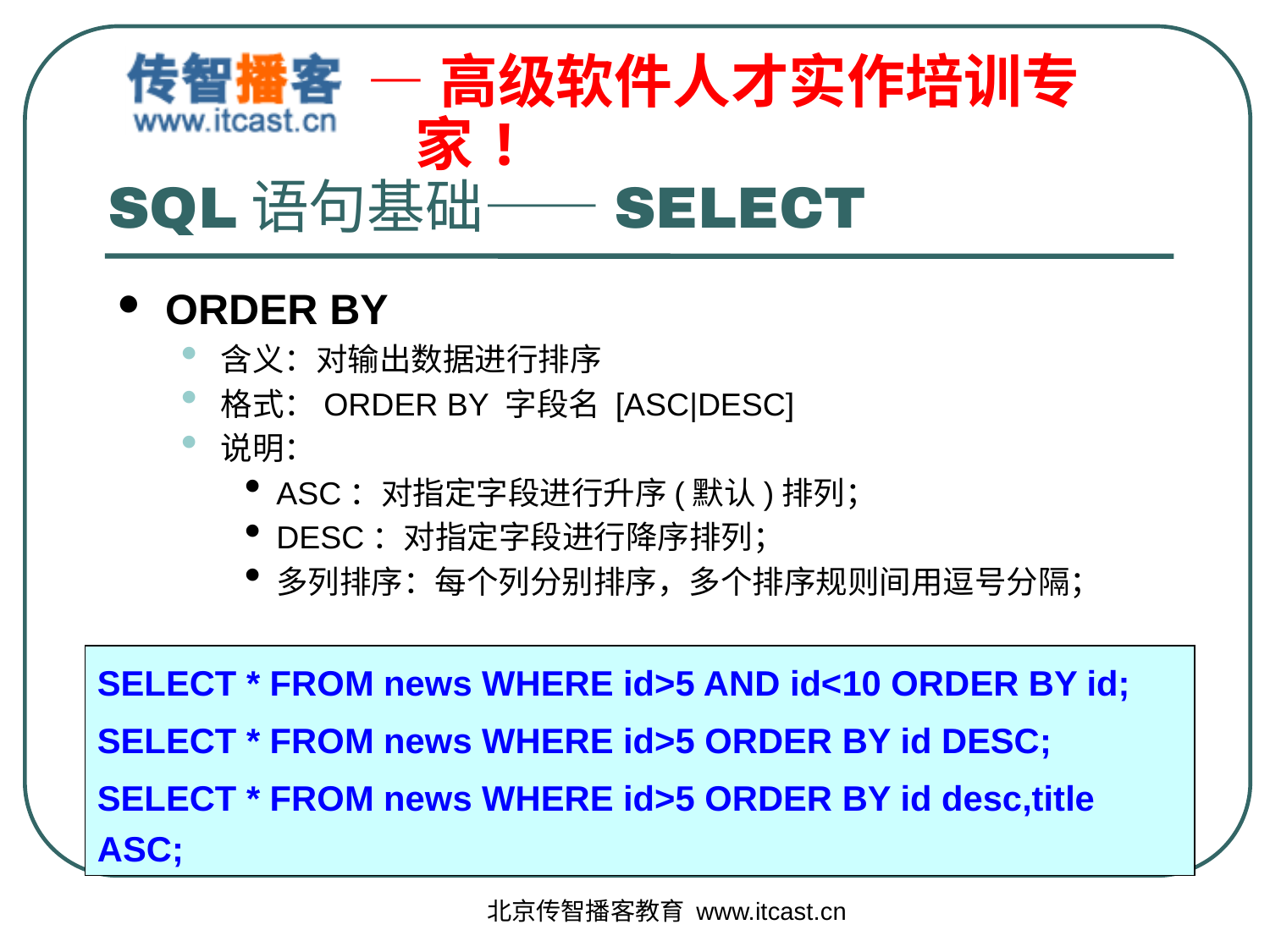

# SQL语句基础——SELECT
ORDER BY
含义：对输出数据进行排序
格式：ORDER BY 字段名 [ASC|DESC]
说明：
ASC：对指定字段进行升序(默认)排列；
DESC：对指定字段进行降序排列；
多列排序：每个列分别排序，多个排序规则间用逗号分隔；
SELECT * FROM news WHERE id>5 AND id<10 ORDER BY id;
SELECT * FROM news WHERE id>5 ORDER BY id DESC;
SELECT * FROM news WHERE id>5 ORDER BY id desc,title ASC;